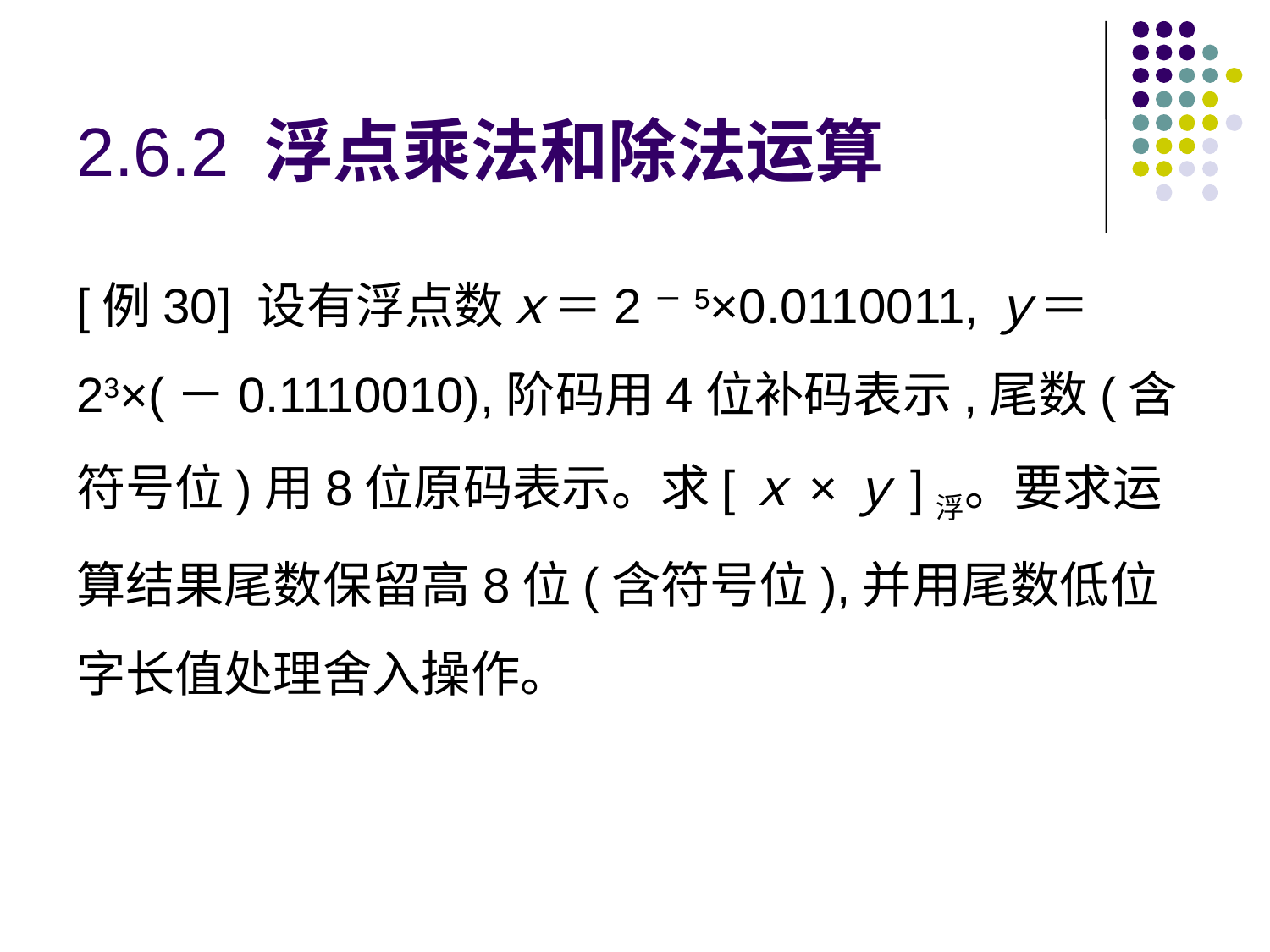

# 2.6.2 浮点乘法和除法运算
[例30] 设有浮点数ｘ＝2－5×0.0110011,ｙ＝23×(－0.1110010),阶码用4位补码表示,尾数(含符号位)用8位原码表示。求[ｘ×ｙ]浮。要求运算结果尾数保留高8位(含符号位),并用尾数低位字长值处理舍入操作。
202